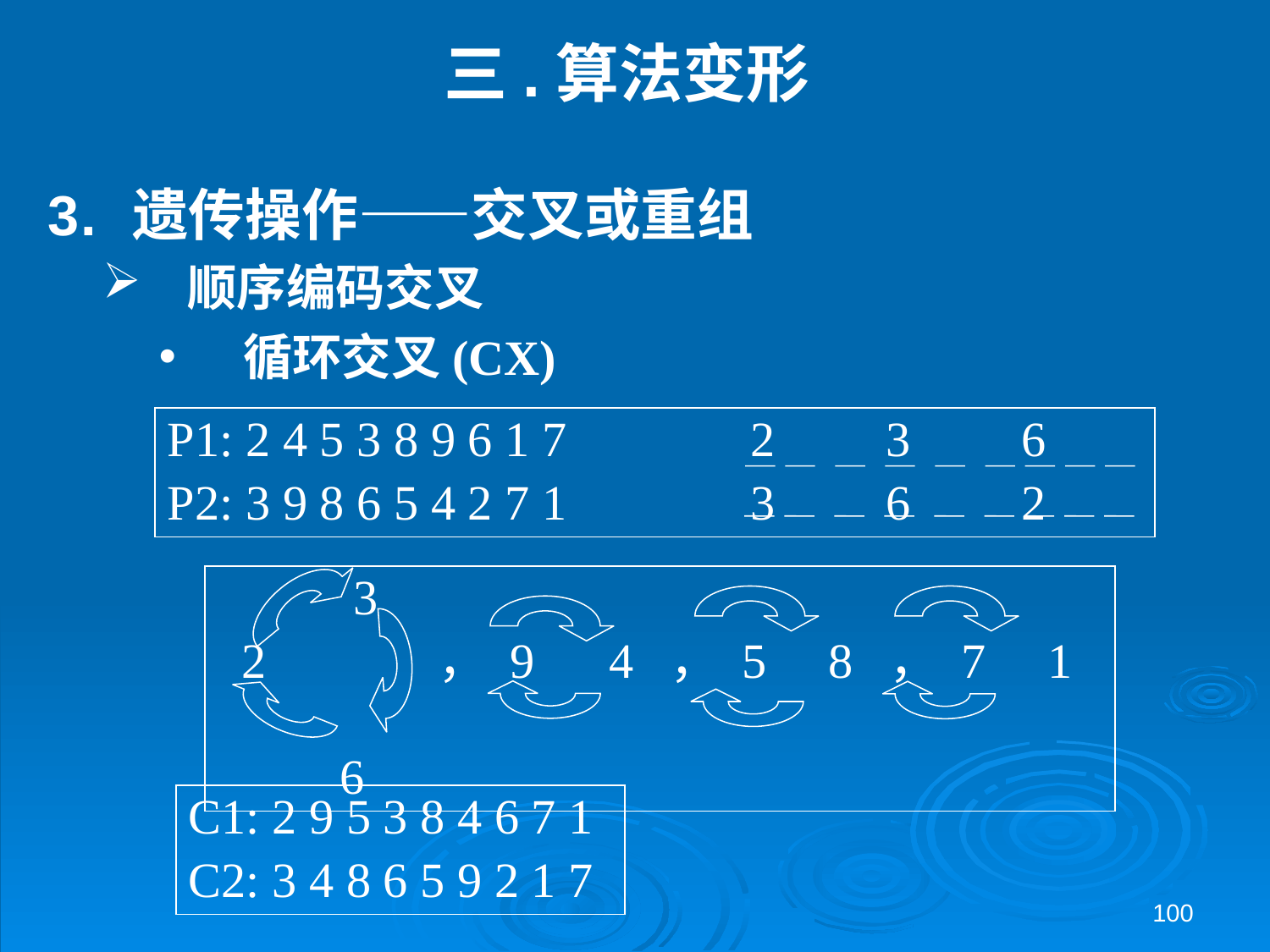

# 三.算法变形
遗传操作——交叉或重组
顺序编码交叉
循环交叉(CX)
P1: 2 4 5 3 8 9 6 1 7               2         3         6
P2: 3 9 8 6 5 4 2 7 1               3         6         2

          3
  2             ， 9      4  ， 5     8  ， 7     1
          6

C1: 2 9 5 3 8 4 6 7 1
C2: 3 4 8 6 5 9 2 1 7
100